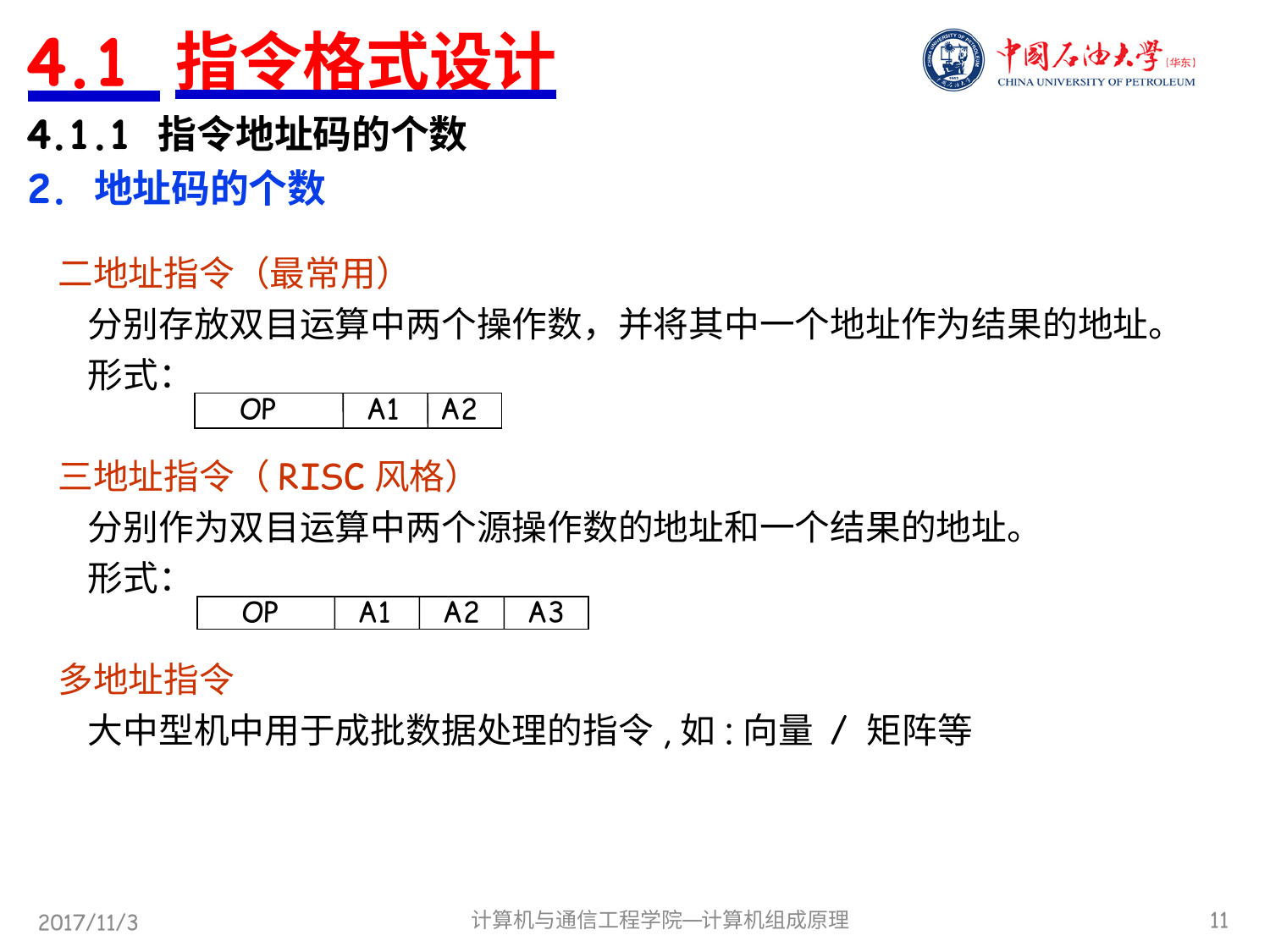

# 4.1 指令格式设计
4.1.1 指令地址码的个数
2. 地址码的个数

二地址指令（最常用）
分别存放双目运算中两个操作数，并将其中一个地址作为结果的地址。
形式：

三地址指令（RISC风格）
分别作为双目运算中两个源操作数的地址和一个结果的地址。
形式：

多地址指令
大中型机中用于成批数据处理的指令,如:向量 / 矩阵等
OP
A1
A2

OP
A1
A2
A3

计算机与通信工程学院—计算机组成原理
11
2017/11/3